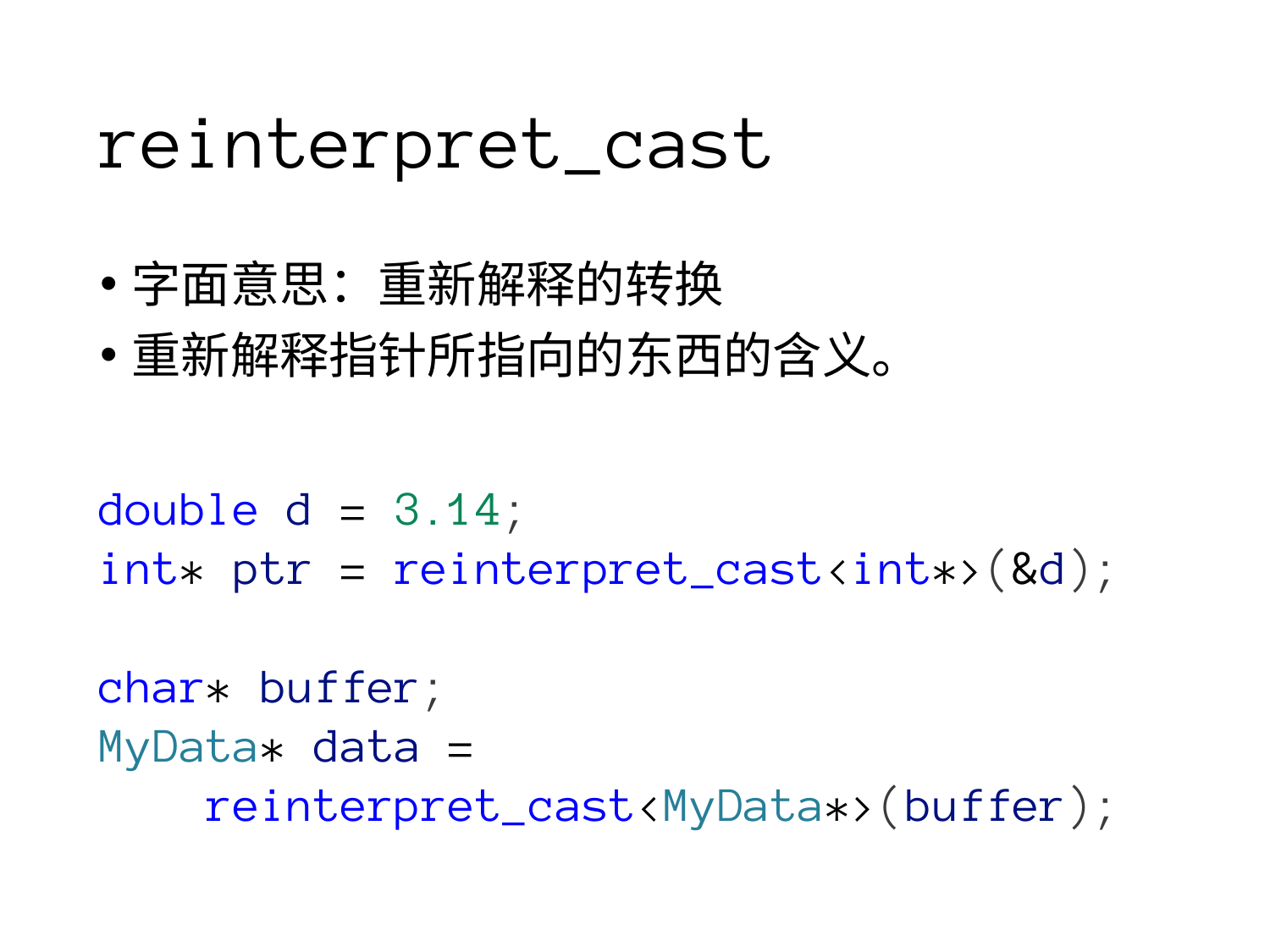

# reinterpret_cast
字面意思：重新解释的转换
重新解释指针所指向的东西的含义。

double d = 3.14;
int* ptr = reinterpret_cast<int*>(&d);

char* buffer;
MyData* data =
    reinterpret_cast<MyData*>(buffer);